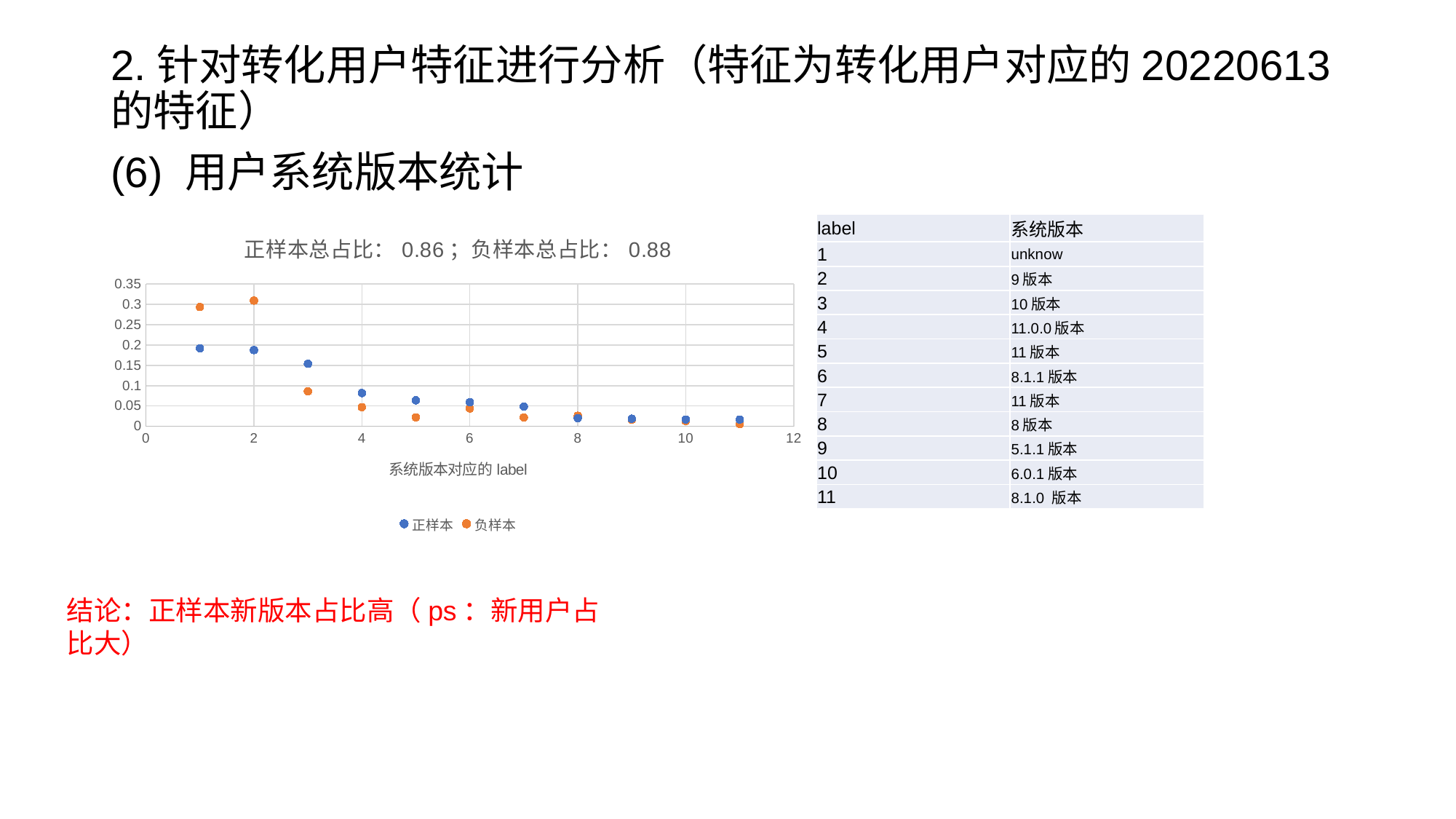

2.针对转化用户特征进行分析（特征为转化用户对应的20220613的特征）
(6) 用户系统版本统计

### Chart: 正样本总占比：0.86；负样本总占比：0.88

| Category |  |  |
|---|---|---|
| label | 系统版本 |
| --- | --- |
| 1 | unknow |
| 2 | 9版本 |
| 3 | 10版本 |
| 4 | 11.0.0版本 |
| 5 | 11版本 |
| 6 | 8.1.1版本 |
| 7 | 11版本 |
| 8 | 8版本 |
| 9 | 5.1.1版本 |
| 10 | 6.0.1版本 |
| 11 | 8.1.0 版本 |
结论：正样本新版本占比高（ps：新用户占比大）